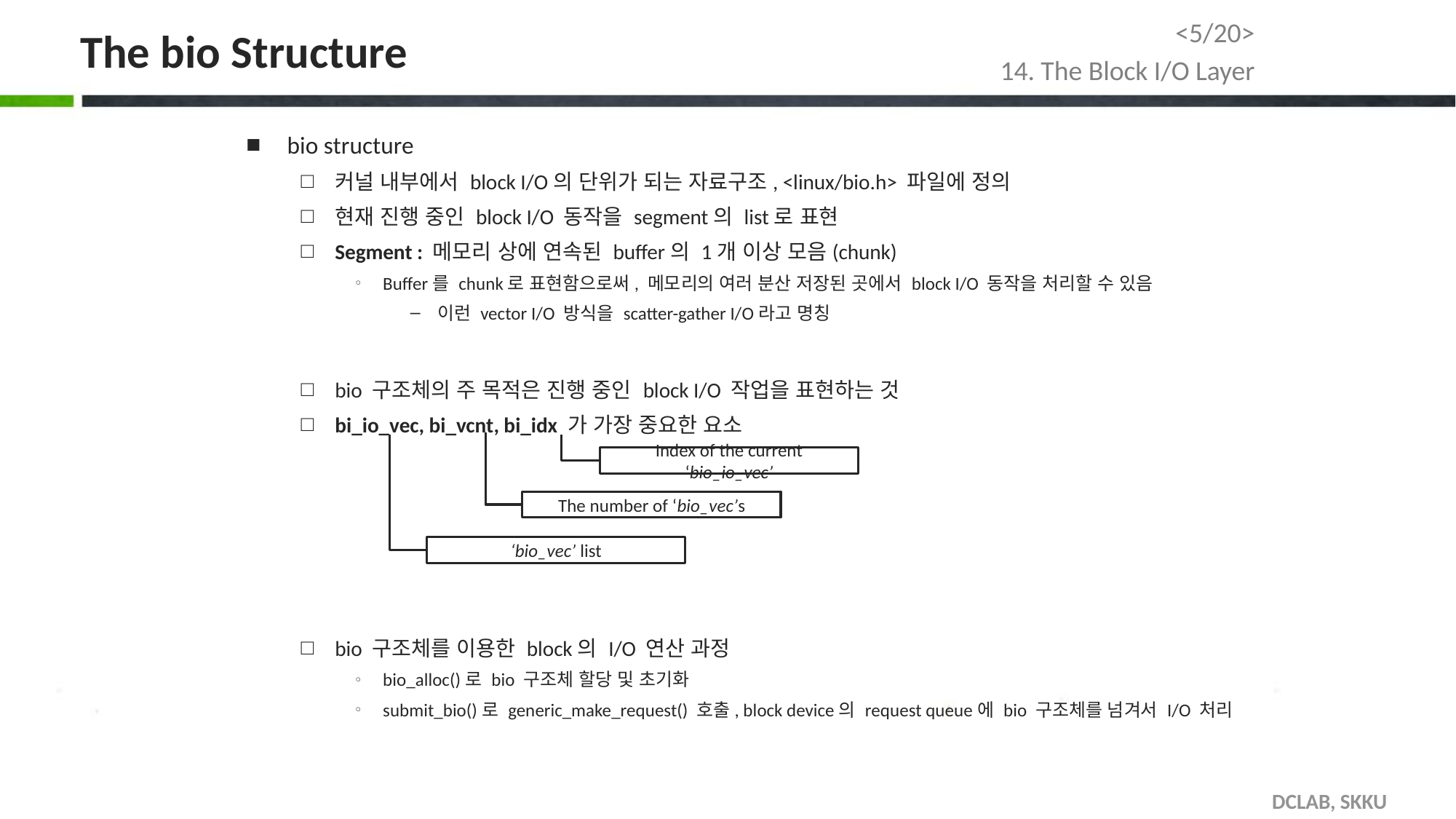

<5/20>
# The bio Structure
14. The Block I/O Layer
bio structure
커널 내부에서 block I/O의 단위가 되는 자료구조, <linux/bio.h> 파일에 정의
현재 진행 중인 block I/O 동작을 segment의 list로 표현
Segment : 메모리 상에 연속된 buffer의 1개 이상 모음(chunk)
Buffer를 chunk로 표현함으로써, 메모리의 여러 분산 저장된 곳에서 block I/O 동작을 처리할 수 있음
이런 vector I/O 방식을 scatter-gather I/O라고 명칭

bio 구조체의 주 목적은 진행 중인 block I/O 작업을 표현하는 것
bi_io_vec, bi_vcnt, bi_idx 가 가장 중요한 요소

bio 구조체를 이용한 block의 I/O 연산 과정
bio_alloc()로 bio 구조체 할당 및 초기화
submit_bio()로 generic_make_request() 호출, block device의 request queue에 bio 구조체를 넘겨서 I/O 처리

Index of the current ‘bio_io_vec’
The number of ‘bio_vec’s
‘bio_vec’ list